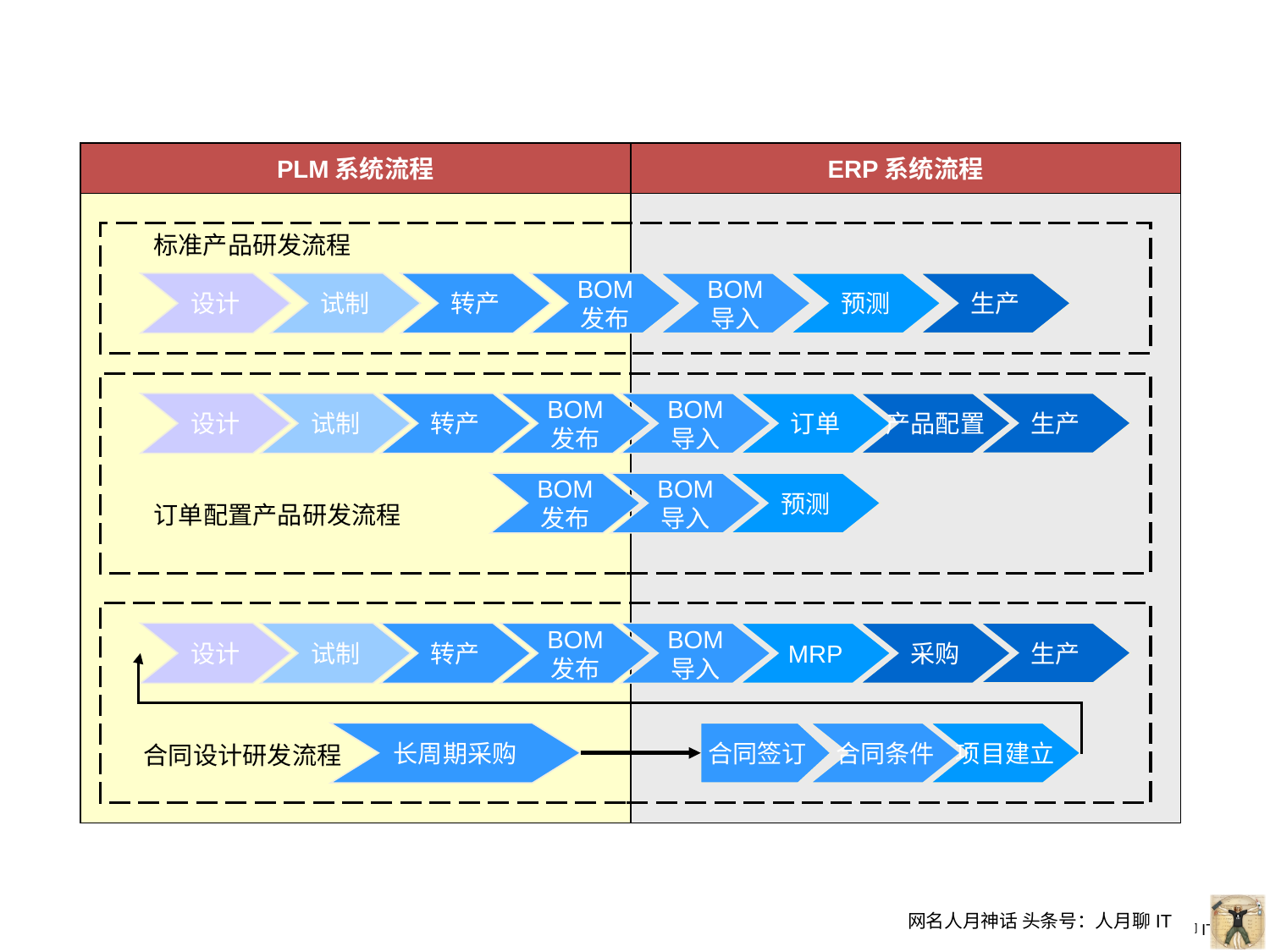

PLM系统流程
ERP系统流程

标准产品研发流程
设计
试制
转产
BOM
发布
BOM
导入
预测
生产

生产
设计
试制
转产
BOM
发布
BOM
导入
订单
产品配置
BOM
发布
BOM
导入
预测
订单配置产品研发流程

生产
设计
试制
转产
BOM
发布
BOM
导入
MRP
采购
长周期采购
合同签订
合同条件
项目建立
合同设计研发流程